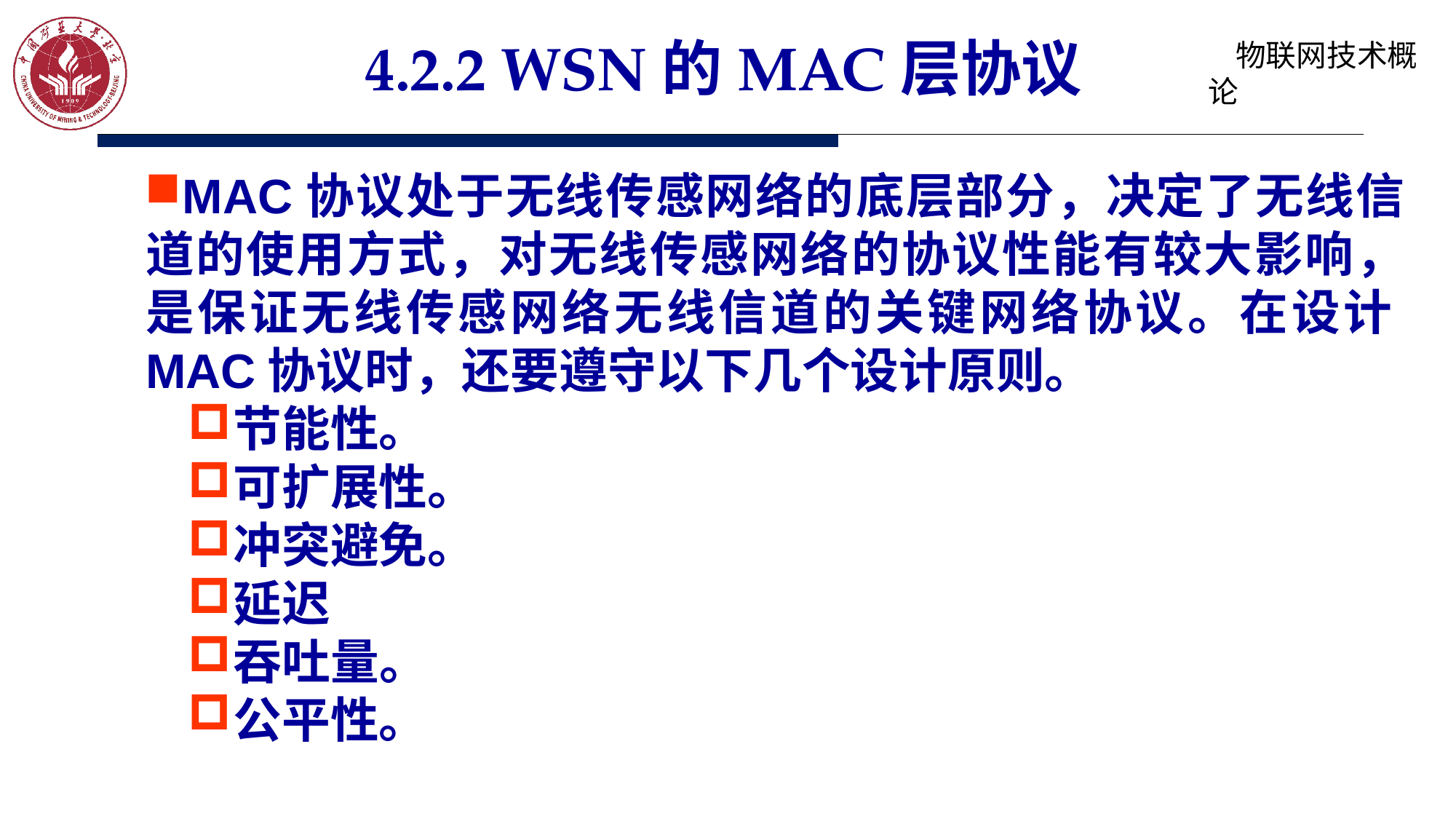

# 4.2.2 WSN的MAC层协议
MAC协议处于无线传感网络的底层部分，决定了无线信道的使用方式，对无线传感网络的协议性能有较大影响，是保证无线传感网络无线信道的关键网络协议。在设计MAC协议时，还要遵守以下几个设计原则。
节能性。
可扩展性。
冲突避免。
延迟
吞吐量。
公平性。